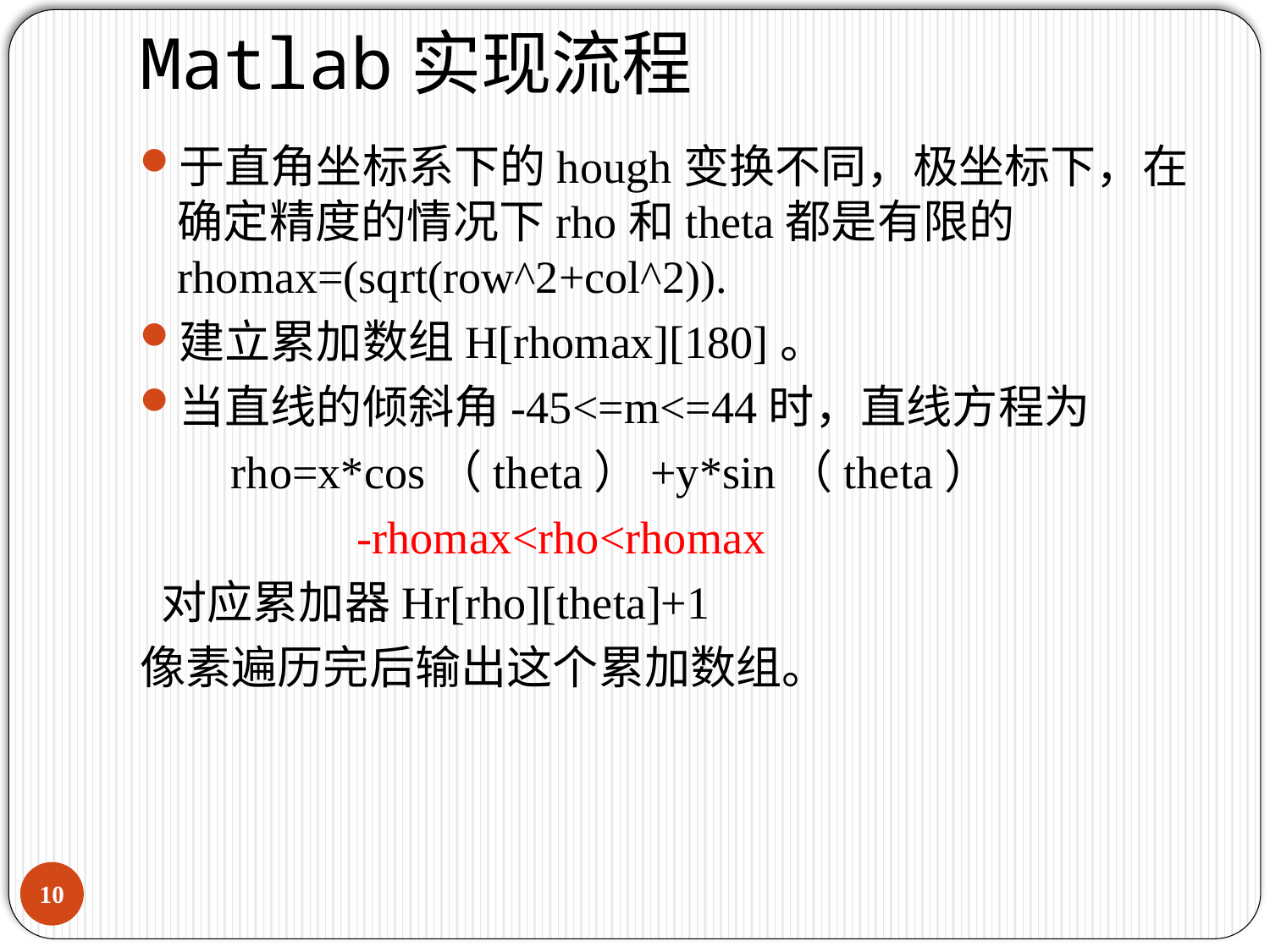

# Matlab实现流程
于直角坐标系下的hough变换不同，极坐标下，在确定精度的情况下rho和theta都是有限的rhomax=(sqrt(row^2+col^2)).
建立累加数组H[rhomax][180]。
当直线的倾斜角-45<=m<=44时，直线方程为
        rho=x*cos（theta）+y*sin（theta）
                   -rhomax<rho<rhomax
 对应累加器Hr[rho][theta]+1
像素遍历完后输出这个累加数组。

10